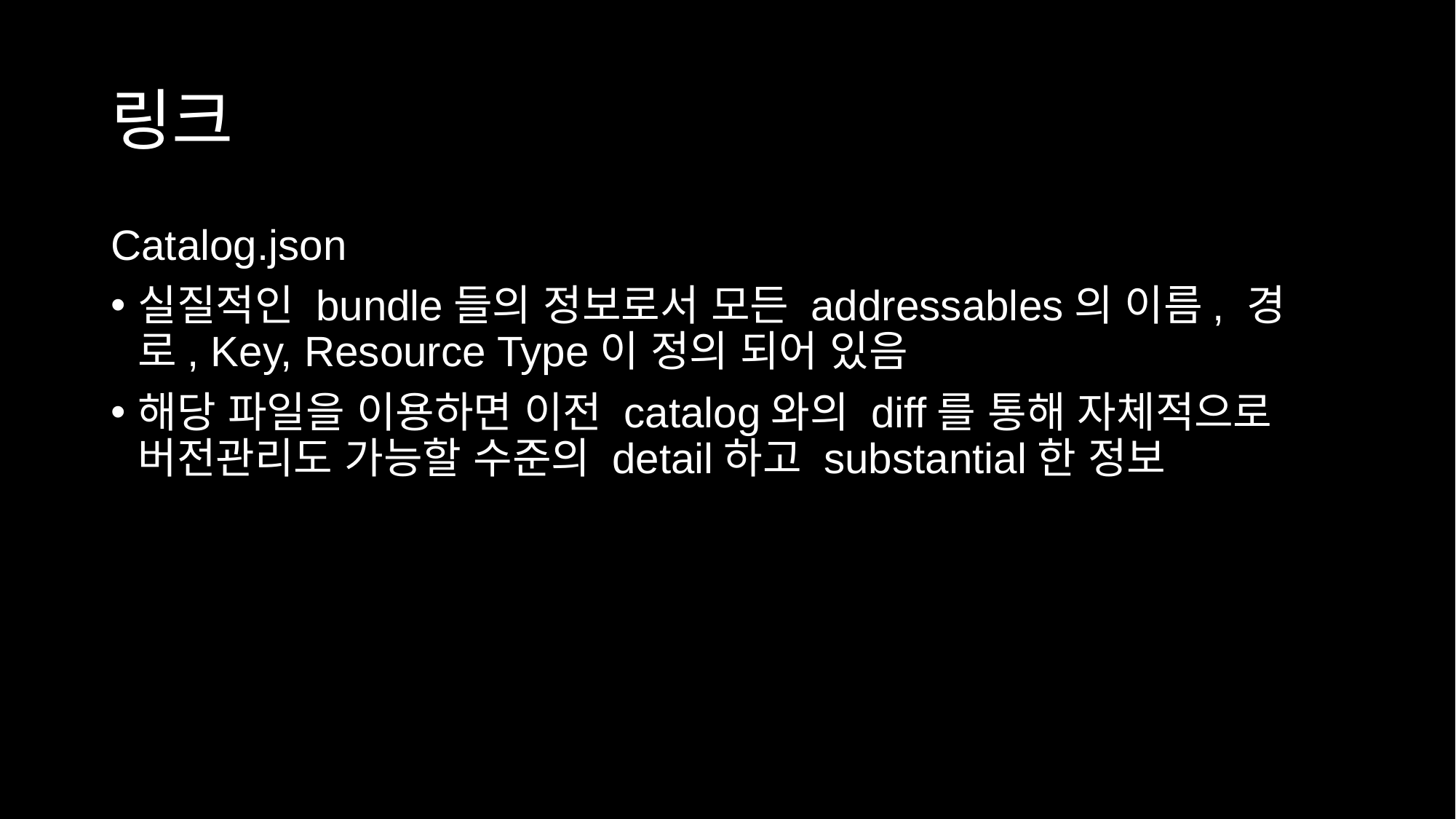

# 링크
Catalog.json
실질적인 bundle들의 정보로서 모든 addressables의 이름, 경로, Key, Resource Type이 정의 되어 있음
해당 파일을 이용하면 이전 catalog와의 diff를 통해 자체적으로 버전관리도 가능할 수준의 detail하고 substantial한 정보